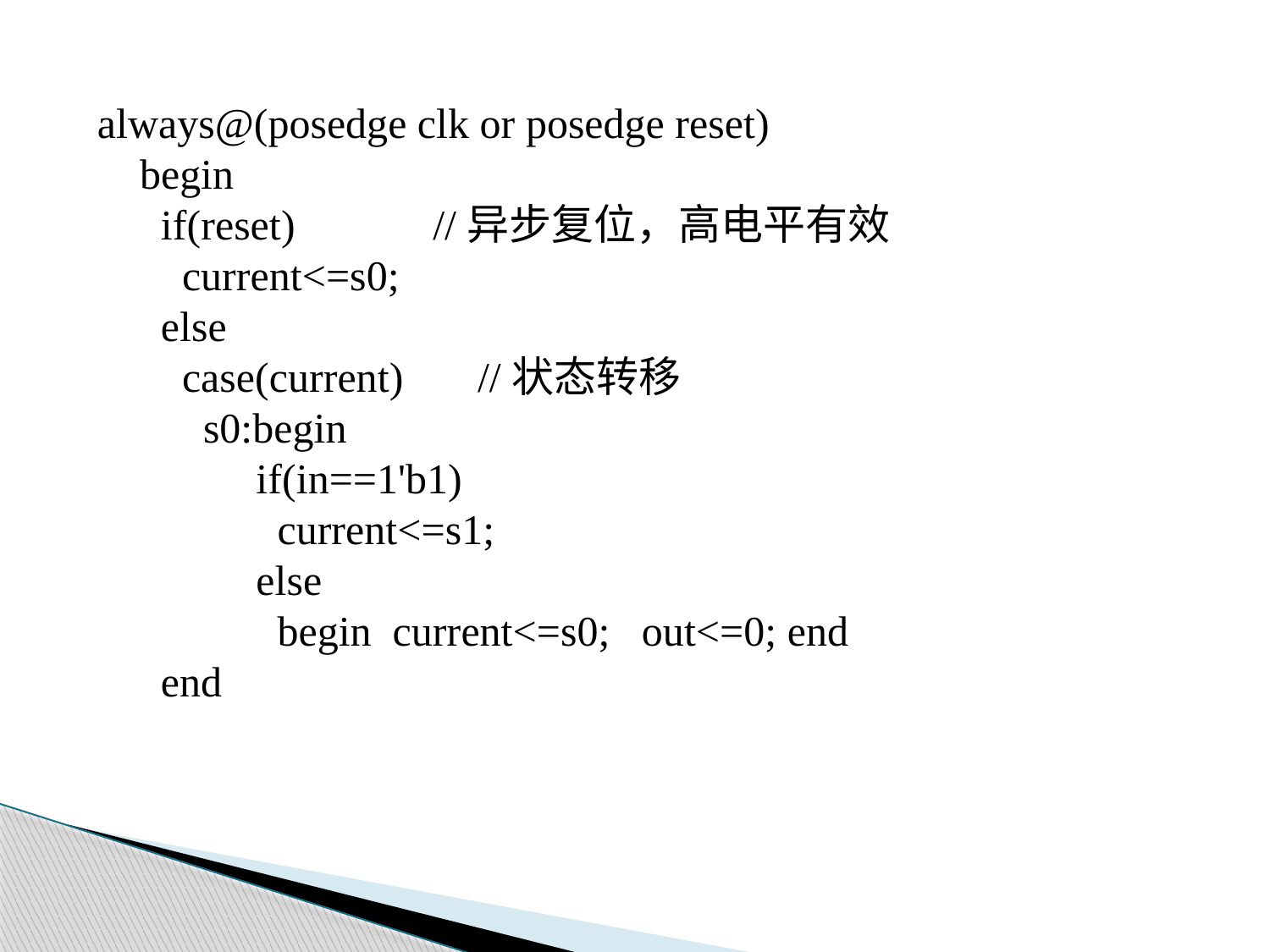

always@(posedge clk or posedge reset)
    begin
      if(reset)             //异步复位，高电平有效
        current<=s0;
      else
        case(current)       //状态转移
          s0:begin
               if(in==1'b1)
		 current<=s1;
               else
		 begin  current<=s0;   out<=0; end
      end